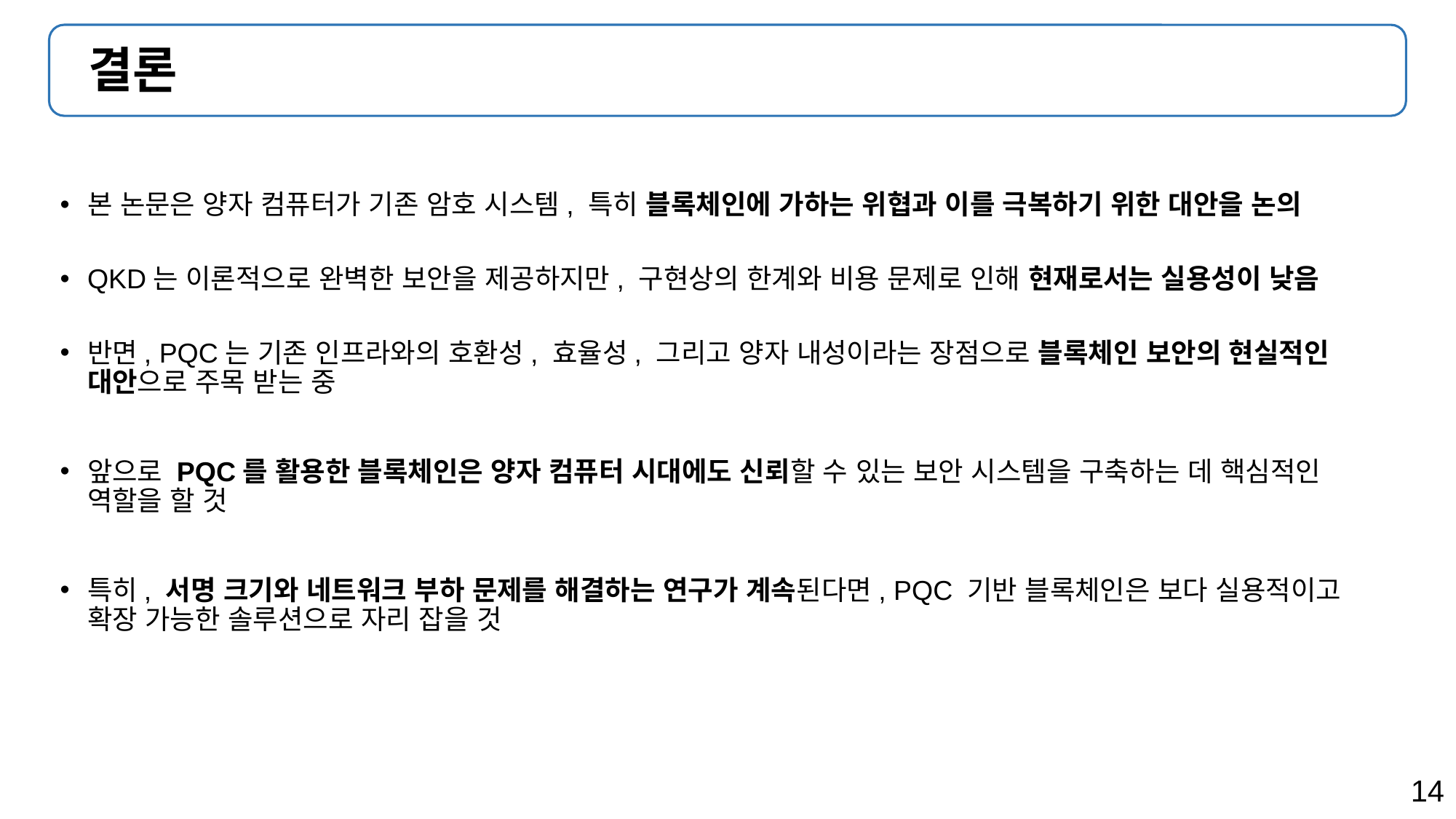

# 결론

본 논문은 양자 컴퓨터가 기존 암호 시스템, 특히 블록체인에 가하는 위협과 이를 극복하기 위한 대안을 논의
QKD는 이론적으로 완벽한 보안을 제공하지만, 구현상의 한계와 비용 문제로 인해 현재로서는 실용성이 낮음
반면, PQC는 기존 인프라와의 호환성, 효율성, 그리고 양자 내성이라는 장점으로 블록체인 보안의 현실적인 대안으로 주목 받는 중

앞으로 PQC를 활용한 블록체인은 양자 컴퓨터 시대에도 신뢰할 수 있는 보안 시스템을 구축하는 데 핵심적인 역할을 할 것

특히, 서명 크기와 네트워크 부하 문제를 해결하는 연구가 계속된다면, PQC 기반 블록체인은 보다 실용적이고 확장 가능한 솔루션으로 자리 잡을 것